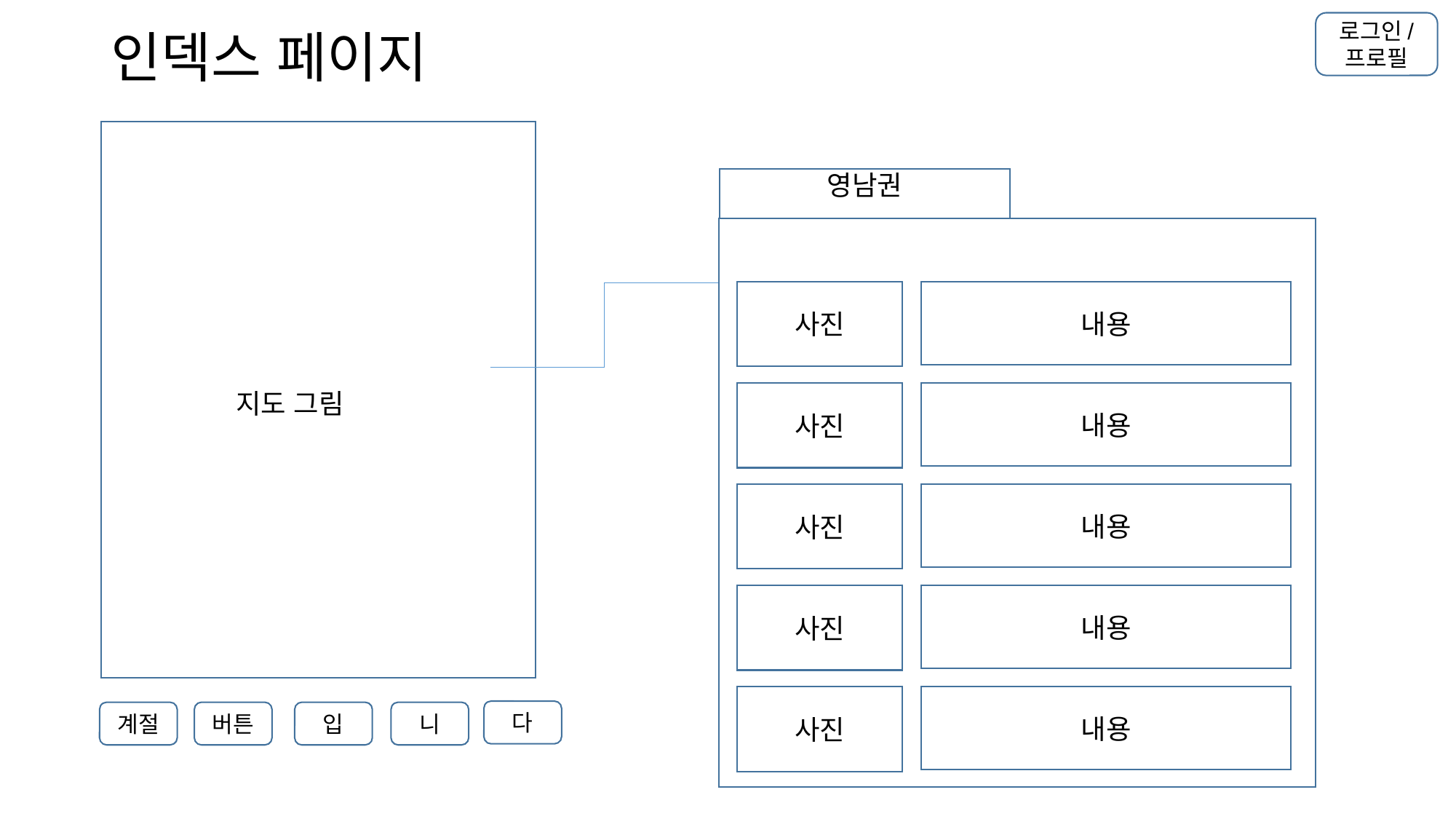

로그인/
프로필
# 인덱스 페이지

영남권

축제 소개
리스트 페이지
사진
내용
사진
내용
사진
내용
사진
사진
내용
내용
사진
내용
지도 그림
다
계절
버튼
입
니